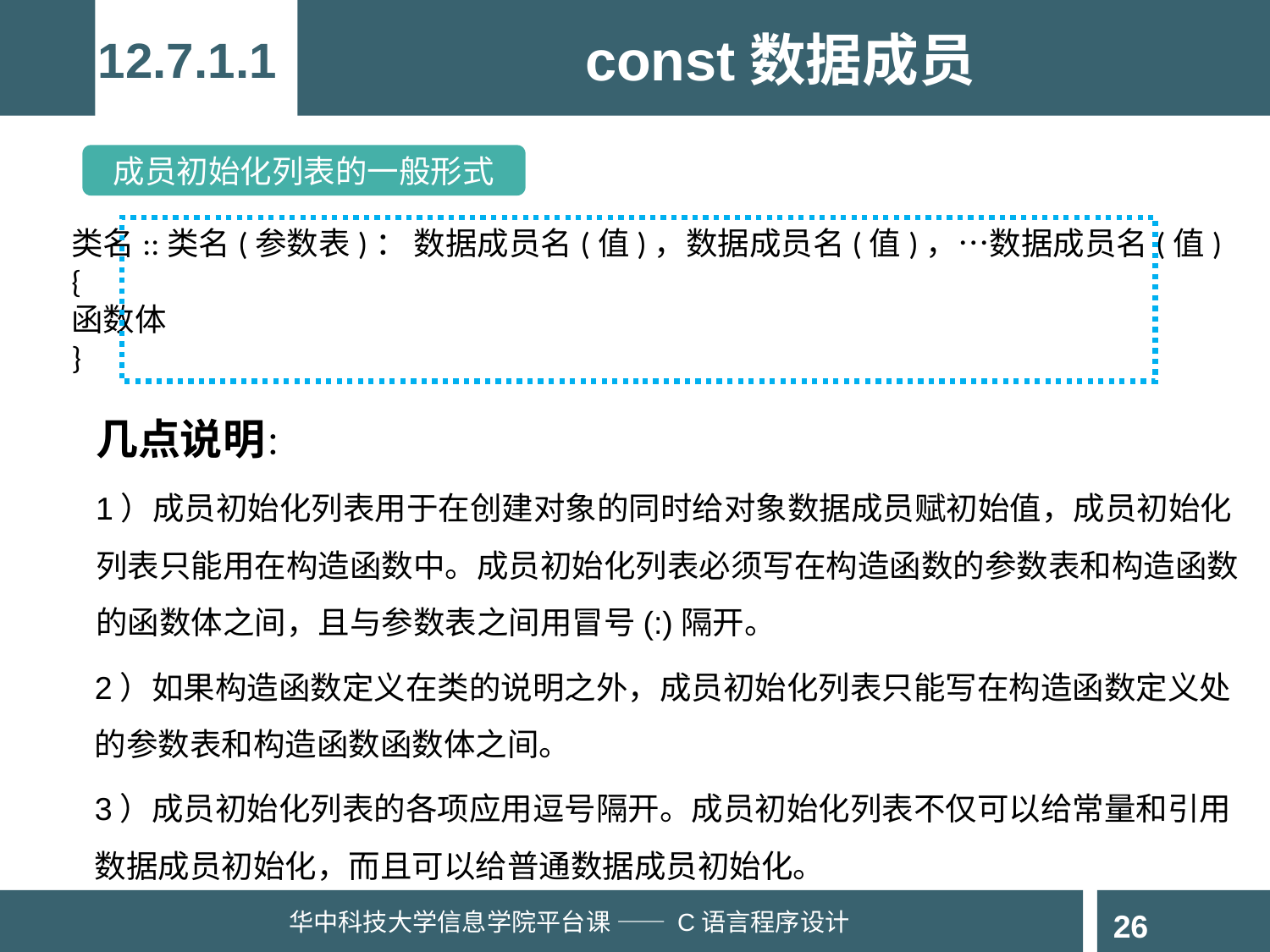

const数据成员
12.7.1.1
成员初始化列表的一般形式
类名::类名(参数表)： 数据成员名(值)，数据成员名(值)，…数据成员名(值)
{
函数体
}

几点说明：
1）成员初始化列表用于在创建对象的同时给对象数据成员赋初始值，成员初始化列表只能用在构造函数中。成员初始化列表必须写在构造函数的参数表和构造函数的函数体之间，且与参数表之间用冒号(:)隔开。
2）如果构造函数定义在类的说明之外，成员初始化列表只能写在构造函数定义处的参数表和构造函数函数体之间。
3）成员初始化列表的各项应用逗号隔开。成员初始化列表不仅可以给常量和引用数据成员初始化，而且可以给普通数据成员初始化。